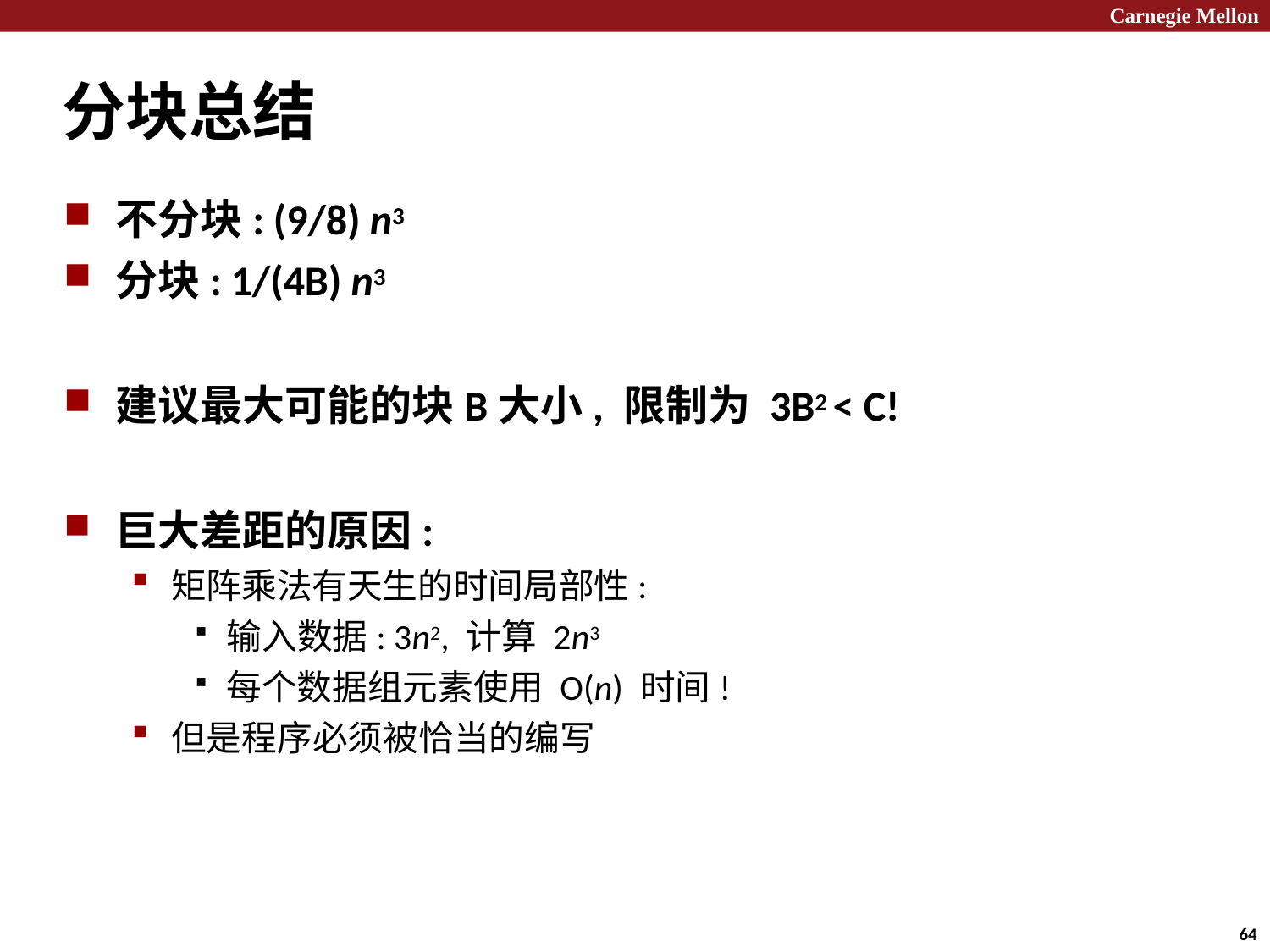

Carnegie Mellon
# 分块总结
不分块: (9/8) n3
分块: 1/(4B) n3

建议最大可能的块B大小, 限制为 3B2 < C!

巨大差距的原因:
矩阵乘法有天生的时间局部性:
输入数据: 3n2, 计算 2n3
每个数据组元素使用 O(n) 时间!
但是程序必须被恰当的编写
64